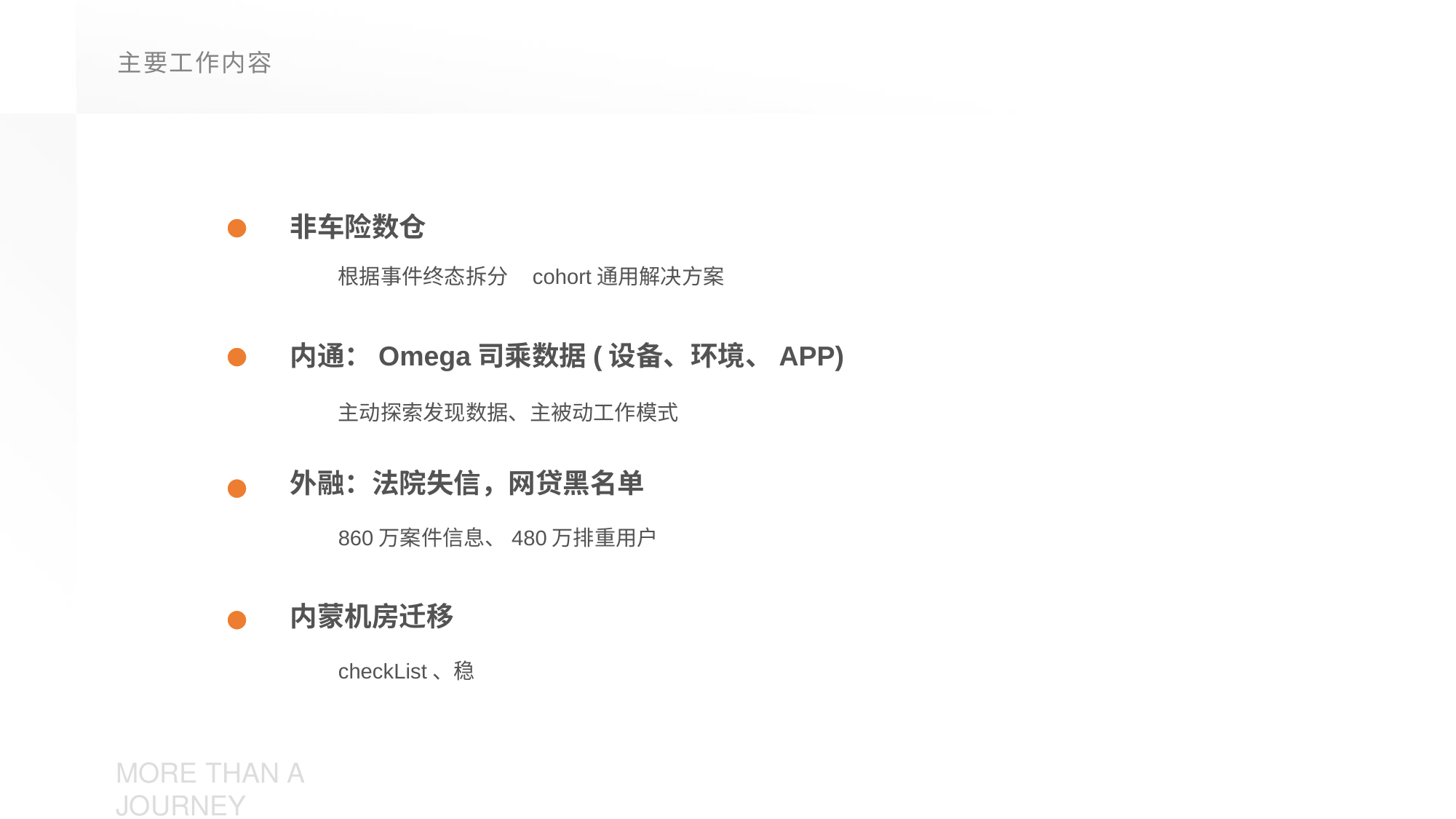

主要工作内容
非车险数仓

根据事件终态拆分    cohort通用解决方案
内通：Omega司乘数据(设备、环境、APP)

主动探索发现数据、主被动工作模式
外融：法院失信，网贷黑名单

860万案件信息、480万排重用户
内蒙机房迁移

checkList、稳